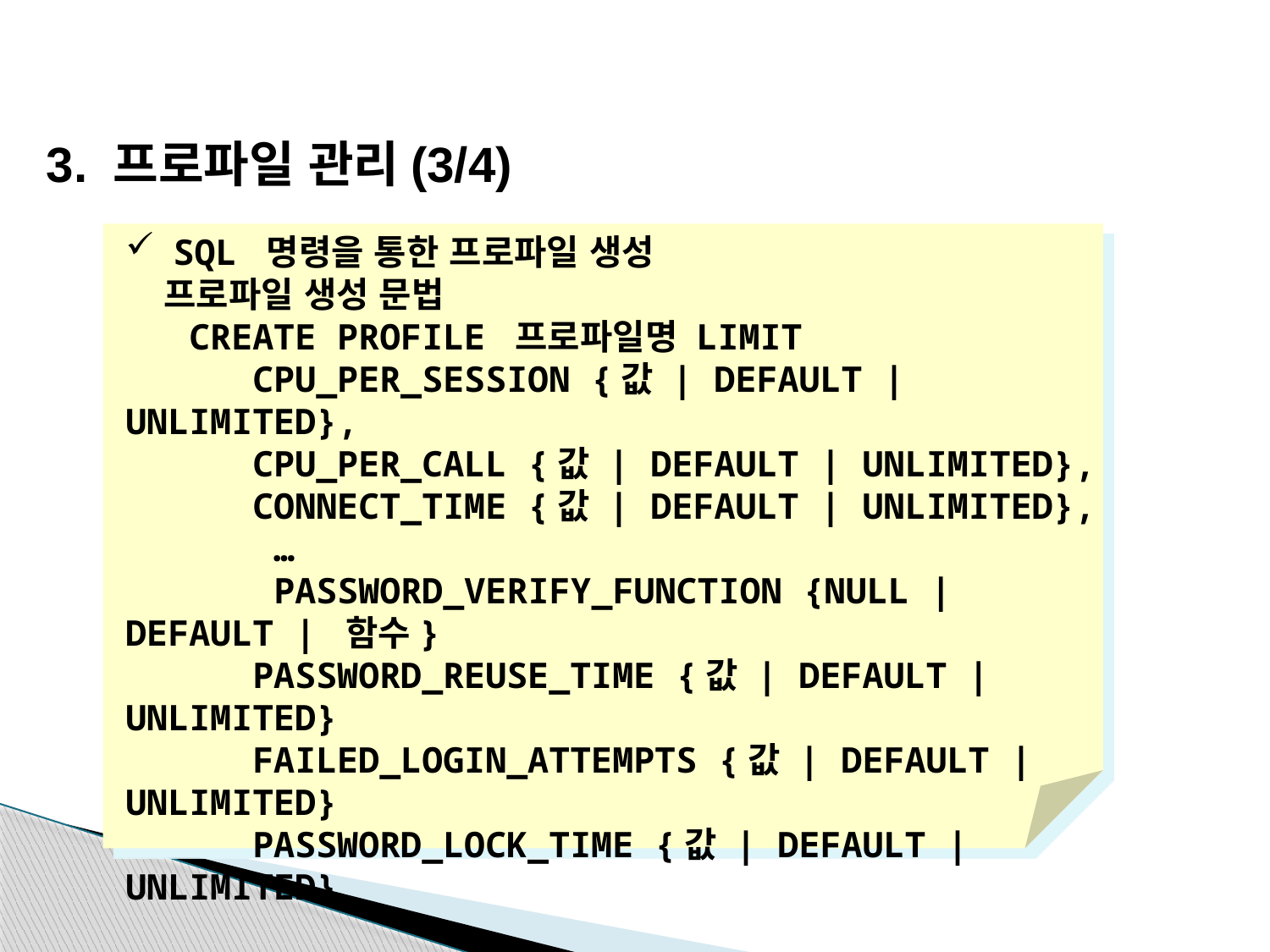

3. 프로파일 관리(3/4)
SQL 명령을 통한 프로파일 생성
   프로파일 생성 문법
   CREATE PROFILE 프로파일명 LIMIT
	CPU_PER_SESSION {값 | DEFAULT | UNLIMITED},
	CPU_PER_CALL {값 | DEFAULT | UNLIMITED},
	CONNECT_TIME {값 | DEFAULT | UNLIMITED},
       …
       PASSWORD_VERIFY_FUNCTION {NULL | DEFAULT | 함수}
	PASSWORD_REUSE_TIME {값 | DEFAULT | UNLIMITED}
	FAILED_LOGIN_ATTEMPTS {값 | DEFAULT | UNLIMITED}
	PASSWORD_LOCK_TIME {값 | DEFAULT | UNLIMITED}

 ※ 최소한 한 개이상의 파라미터는 선언해야 한다.